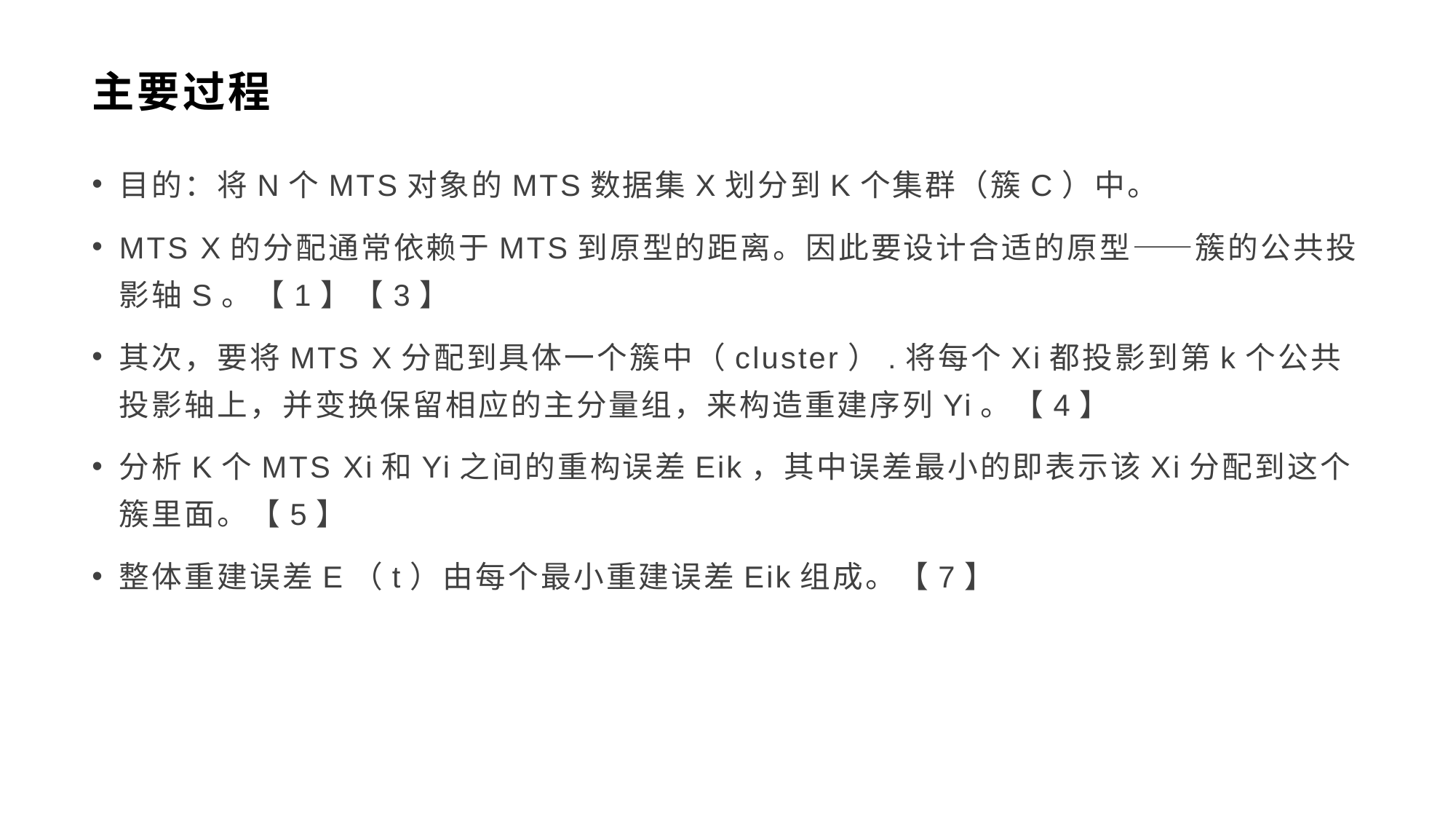

# 主要过程
目的：将N个MTS对象的MTS数据集X划分到K个集群（簇C）中。
MTS X的分配通常依赖于MTS到原型的距离。因此要设计合适的原型——簇的公共投影轴S。【1】【3】
其次，要将MTS X分配到具体一个簇中（cluster）.将每个Xi都投影到第k个公共投影轴上，并变换保留相应的主分量组，来构造重建序列Yi。【4】
分析K个MTS Xi和Yi之间的重构误差Eik，其中误差最小的即表示该Xi分配到这个簇里面。【5】
整体重建误差E（t）由每个最小重建误差Eik组成。【7】